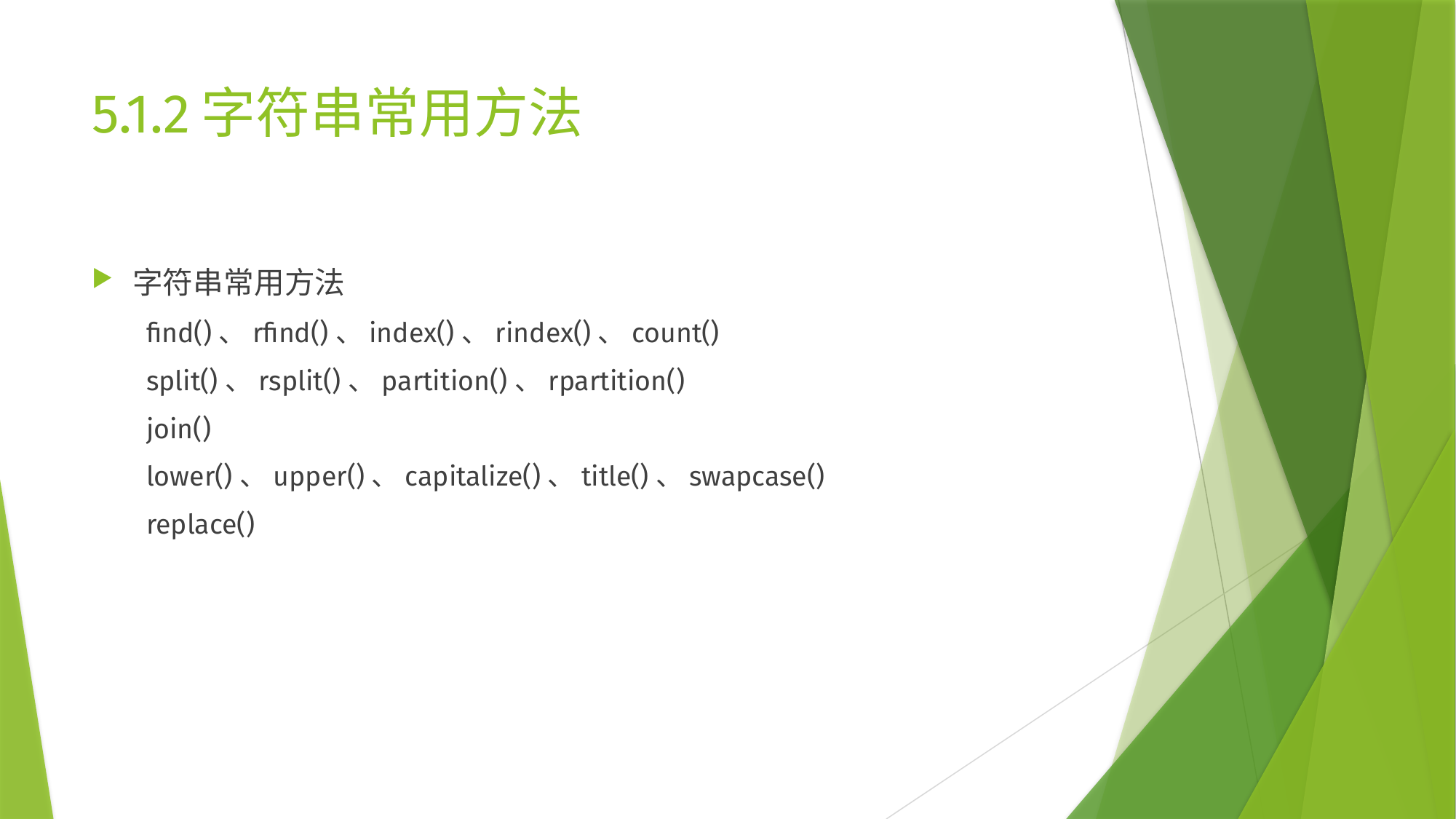

# 5.1.2	字符串常用方法
字符串常用方法
find()、rfind()、index()、rindex()、count()
split()、rsplit()、partition()、rpartition()
join()
lower()、upper()、capitalize()、title()、swapcase()
replace()